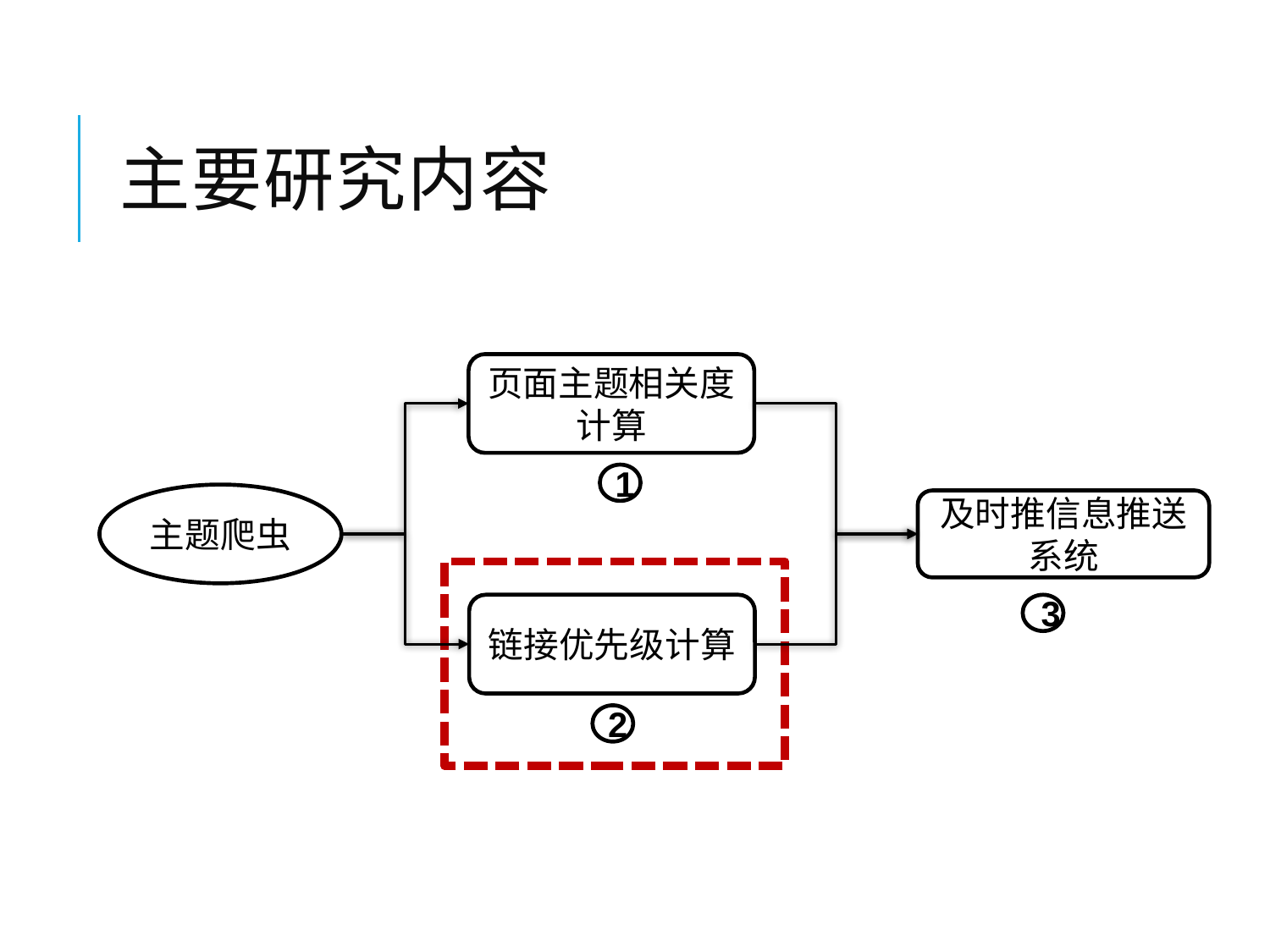

# 主要研究内容
页面主题相关度计算
1
主题爬虫
及时推信息推送系统

链接优先级计算
3
2